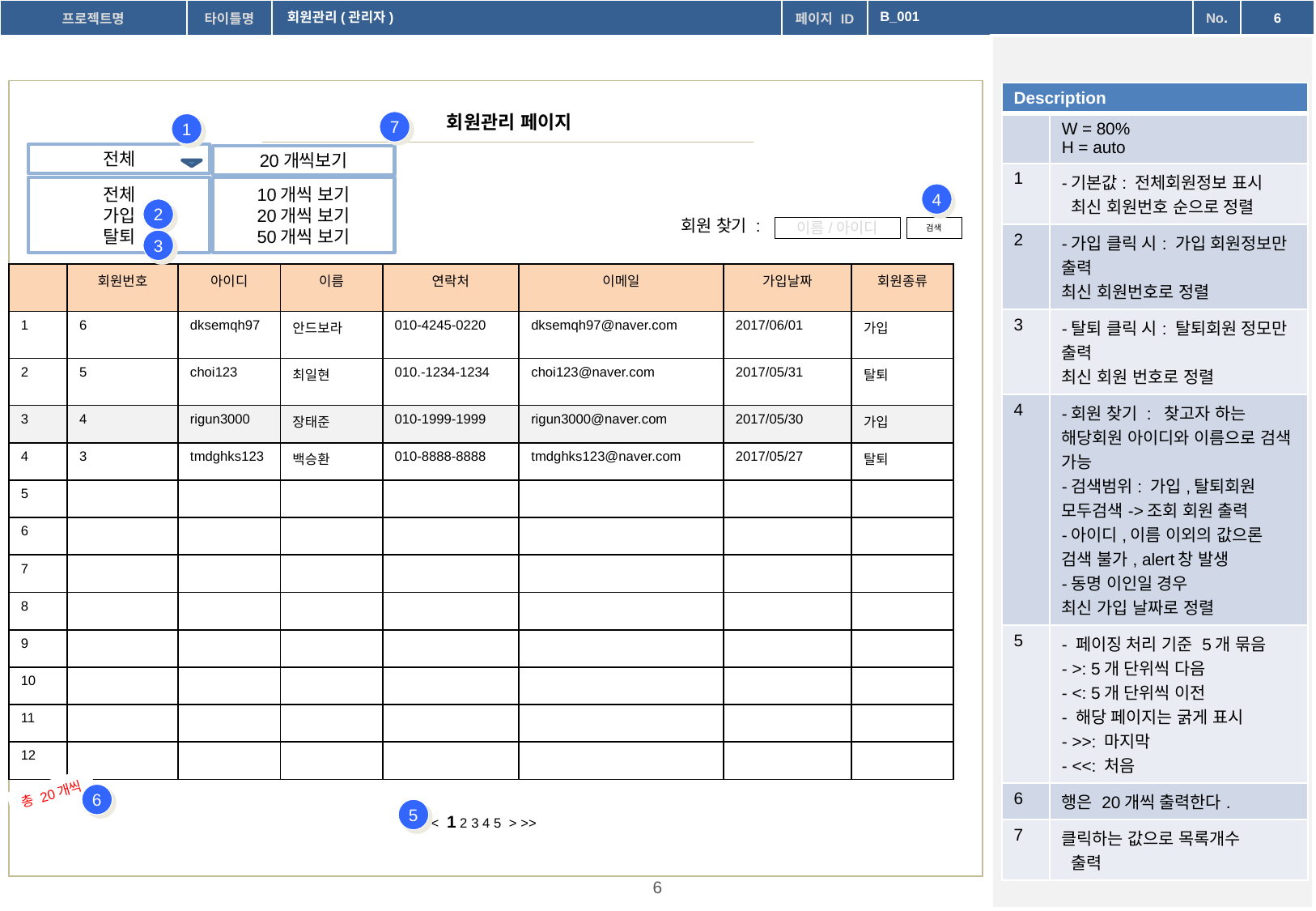

회원관리(관리자)

B_001

| Description |  |
| --- | --- |
|  | W = 80% H = auto |
| 1 | -기본값: 전체회원정보 표시 최신 회원번호 순으로 정렬 |
| 2 | -가입 클릭 시: 가입 회원정보만 출력 최신 회원번호로 정렬 |
| 3 | -탈퇴 클릭 시: 탈퇴회원 정모만 출력 최신 회원 번호로 정렬 |
| 4 | -회원 찾기 : 찾고자 하는 해당회원 아이디와 이름으로 검색 가능 -검색범위: 가입,탈퇴회원 모두검색->조회 회원 출력 -아이디,이름 이외의 값으론 검색 불가, alert창 발생 -동명 이인일 경우 최신 가입 날짜로 정렬 |
| 5 | - 페이징 처리 기준 5개 묶음 - >: 5개 단위씩 다음 - <: 5개 단위씩 이전 - 해당 페이지는 굵게 표시 - >>: 마지막 - <<: 처음 |
| 6 | 행은 20개씩 출력한다. |
| 7 | 클릭하는 값으로 목록개수 출력 |
회원관리 페이지
7
1
전체
20개씩보기

전체
가입
탈퇴
10개씩 보기
20개씩 보기
50개씩 보기
4
2
회원 찾기 :
이름/아이디
검색
3
|  | 회원번호 | 아이디 | 이름 | 연락처 | 이메일 | 가입날짜 | 회원종류 |
| --- | --- | --- | --- | --- | --- | --- | --- |
| 1 | 6 | dksemqh97 | 안드보라 | 010-4245-0220 | dksemqh97@naver.com | 2017/06/01 | 가입 |
| 2 | 5 | choi123 | 최일현 | 010.-1234-1234 | choi123@naver.com | 2017/05/31 | 탈퇴 |
| 3 | 4 | rigun3000 | 장태준 | 010-1999-1999 | rigun3000@naver.com | 2017/05/30 | 가입 |
| 4 | 3 | tmdghks123 | 백승환 | 010-8888-8888 | tmdghks123@naver.com | 2017/05/27 | 탈퇴 |
| 5 |  |  |  |  |  |  |  |
| 6 |  |  |  |  |  |  |  |
| 7 |  |  |  |  |  |  |  |
| 8 |  |  |  |  |  |  |  |
| 9 |  |  |  |  |  |  |  |
| 10 |  |  |  |  |  |  |  |
| 11 |  |  |  |  |  |  |  |
| 12 |  |  |  |  |  |  |  |
총 20개씩
6
5
<  1 2 3 4 5  > >>